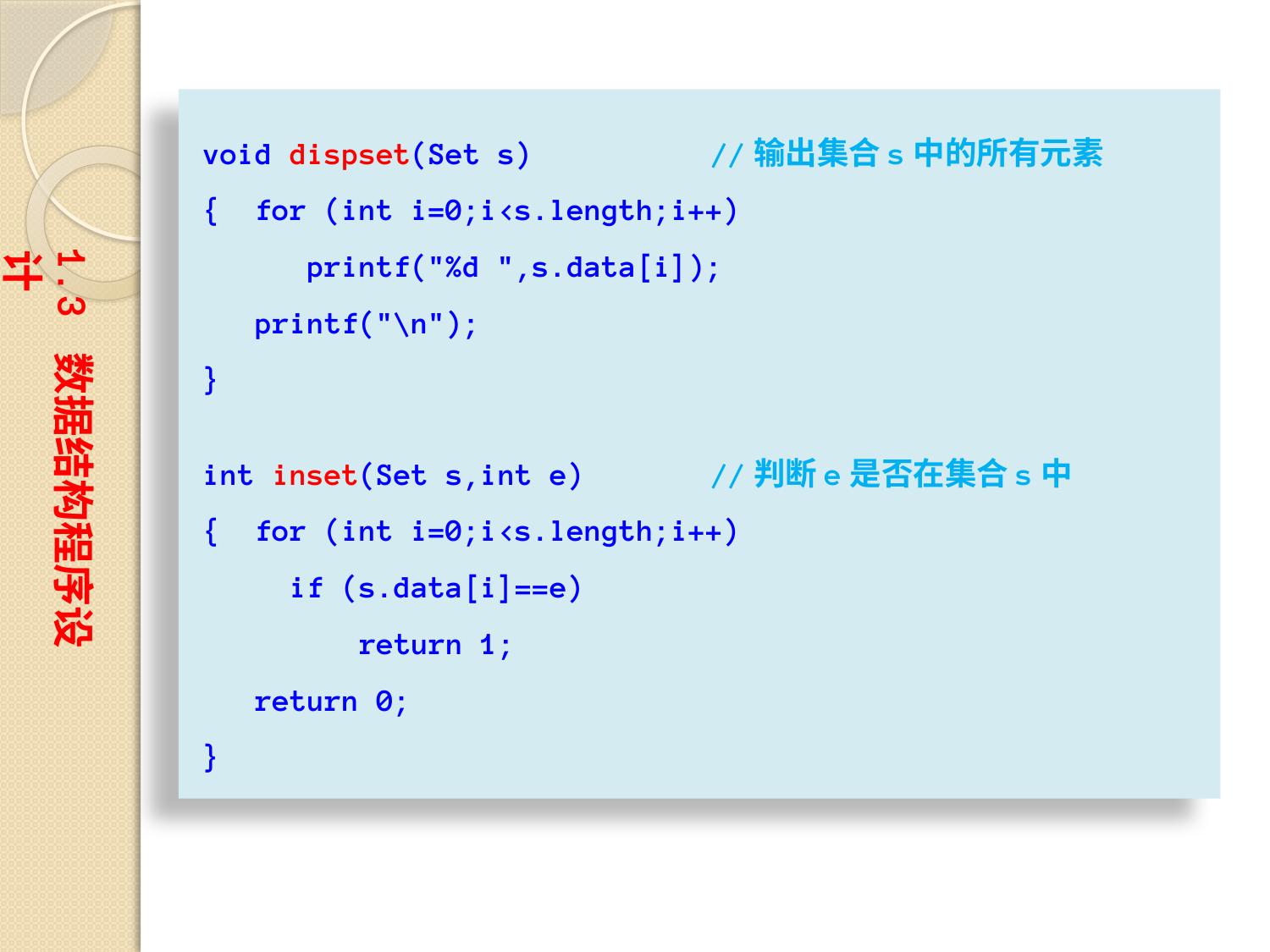

void dispset(Set s)		//输出集合s中的所有元素
{  for (int i=0;i<s.length;i++)
      printf("%d ",s.data[i]);
   printf("\n");
}
int inset(Set s,int e)	//判断e是否在集合s中
{  for (int i=0;i<s.length;i++)
     if (s.data[i]==e)
         return 1;
   return 0;
}
1.3 数据结构程序设计